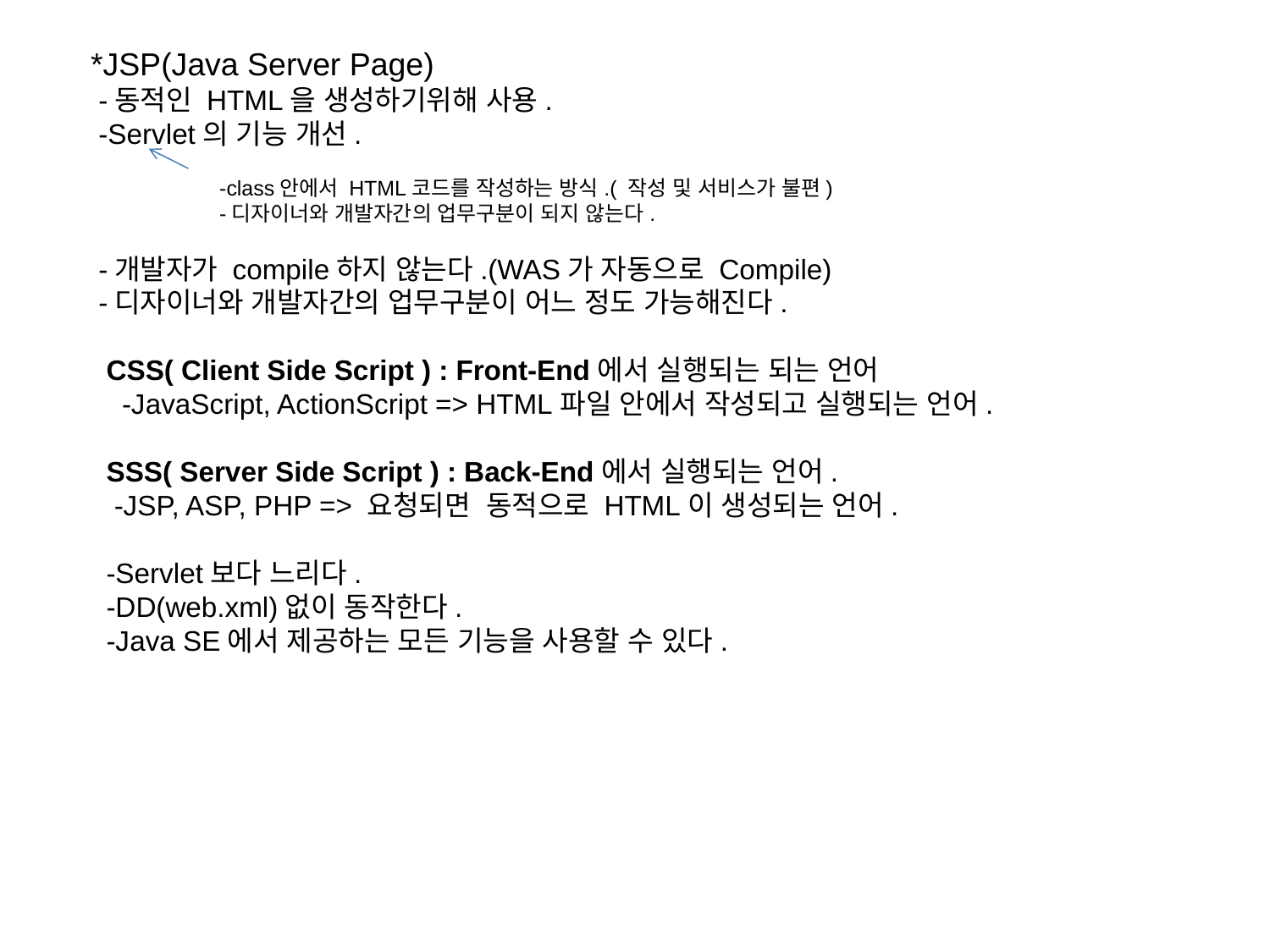

*JSP(Java Server Page)
 -동적인 HTML을 생성하기위해 사용.
 -Servlet의 기능 개선.

 -개발자가 compile하지 않는다.(WAS가 자동으로 Compile)
 -디자이너와 개발자간의 업무구분이 어느 정도 가능해진다.

  CSS( Client Side Script ) : Front-End에서 실행되는 되는 언어
    -JavaScript, ActionScript => HTML파일 안에서 작성되고 실행되는 언어.

  SSS( Server Side Script ) : Back-End에서 실행되는 언어.
   -JSP, ASP, PHP => 요청되면  동적으로 HTML이 생성되는 언어.

  -Servlet보다 느리다.
  -DD(web.xml)없이 동작한다.
  -Java SE에서 제공하는 모든 기능을 사용할 수 있다.

-class안에서 HTML코드를 작성하는 방식.( 작성 및 서비스가 불편)
-디자이너와 개발자간의 업무구분이 되지 않는다.